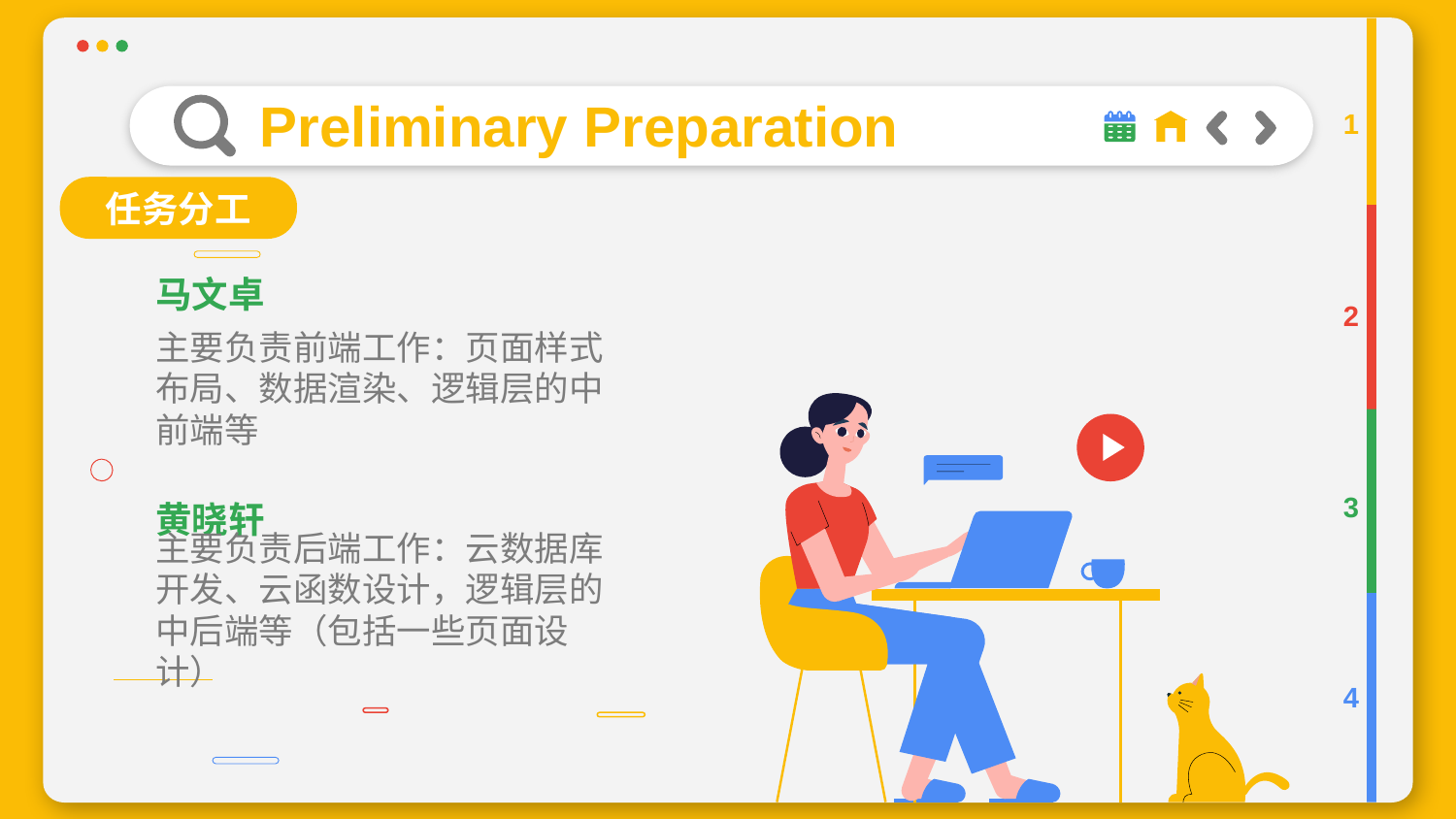

# Preliminary Preparation
1

任务分工
马文卓
2

主要负责前端工作：页面样式布局、数据渲染、逻辑层的中前端等

3
黄晓轩
主要负责后端工作：云数据库开发、云函数设计，逻辑层的中后端等（包括一些页面设计）
4